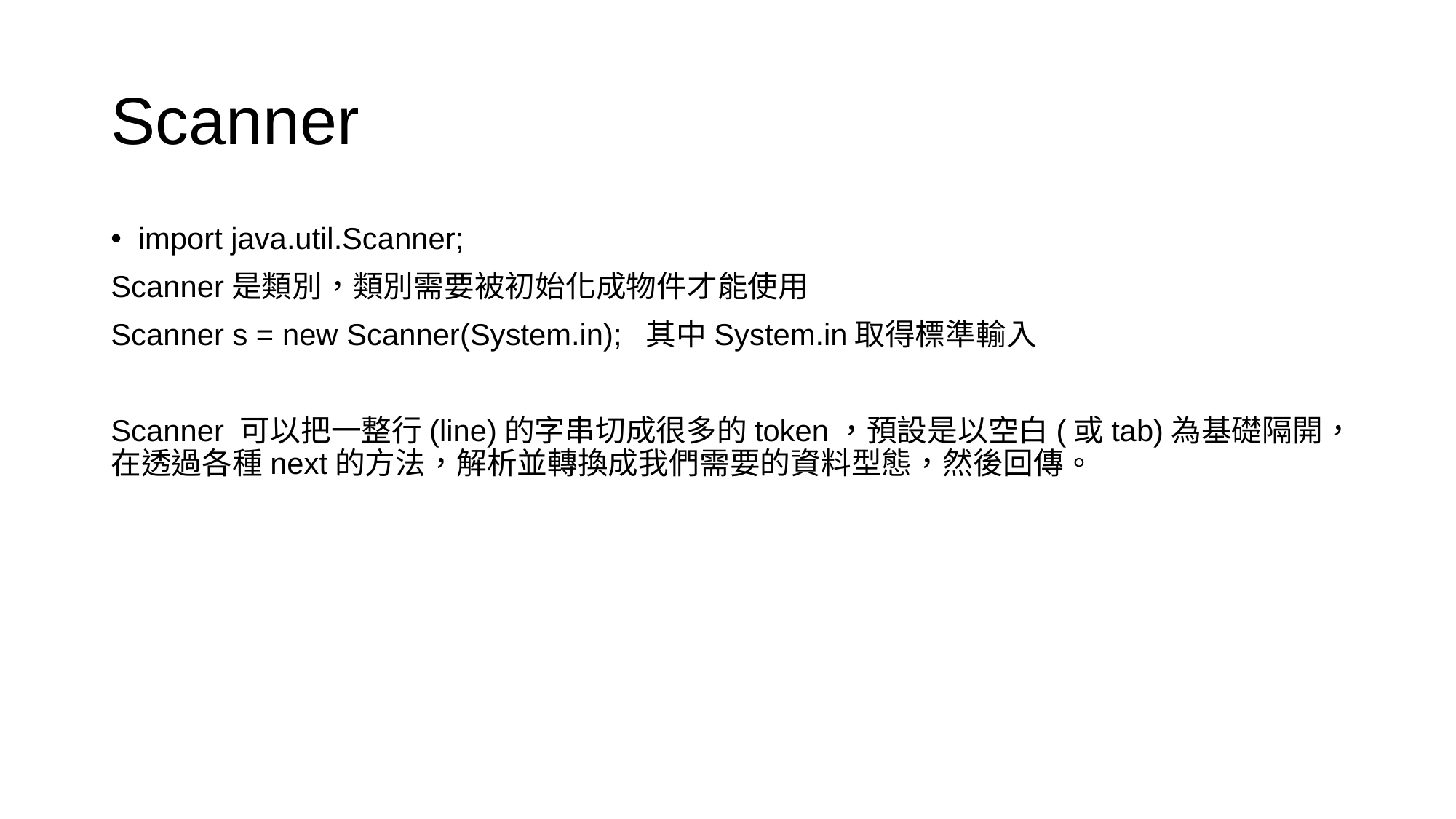

# Scanner
import java.util.Scanner;
Scanner是類別，類別需要被初始化成物件才能使用
Scanner s = new Scanner(System.in);  其中System.in取得標準輸入

Scanner 可以把一整行(line)的字串切成很多的token，預設是以空白(或tab)為基礎隔開，在透過各種next的方法，解析並轉換成我們需要的資料型態，然後回傳。